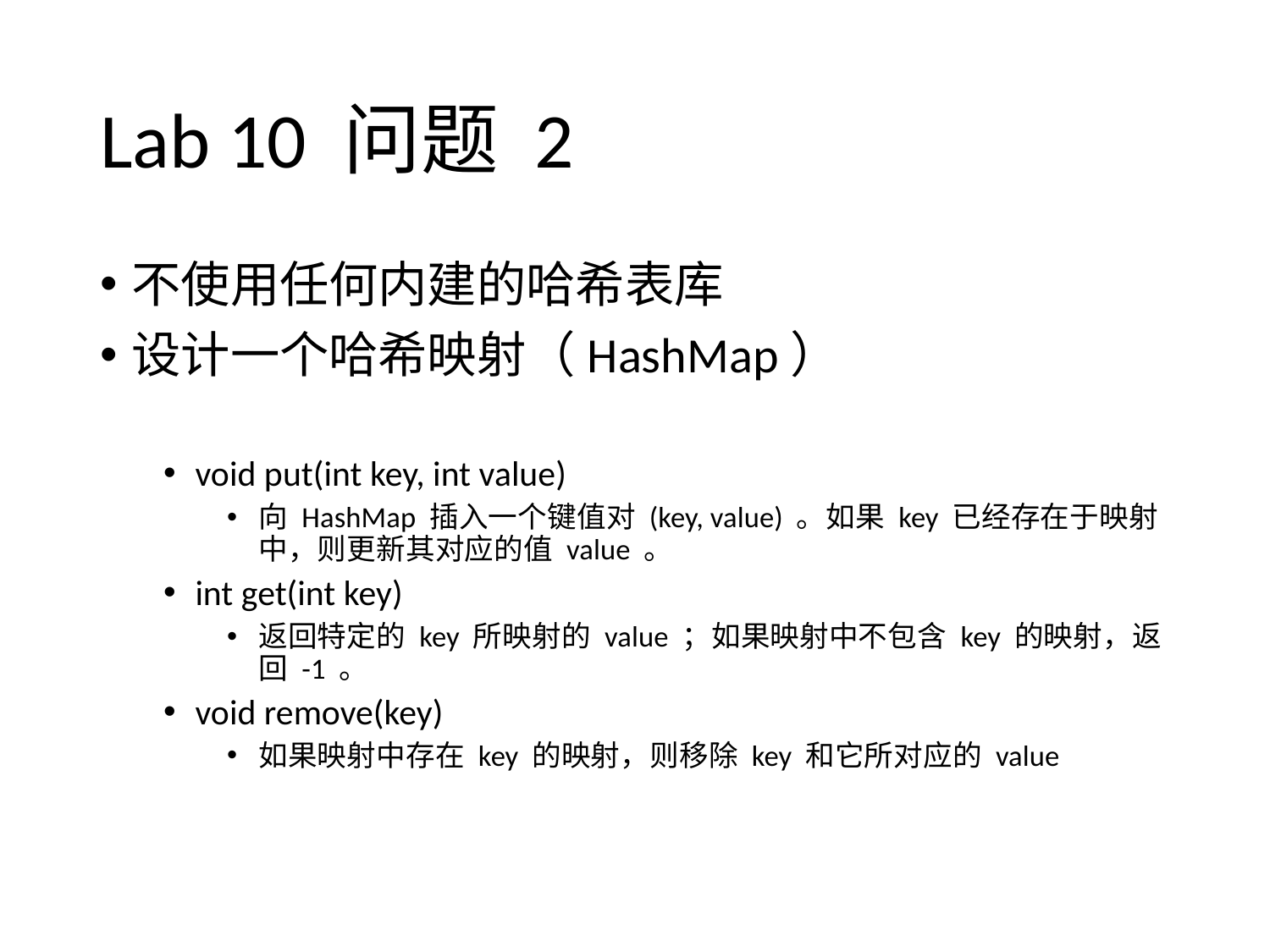

# Lab 10 问题 2
不使用任何内建的哈希表库
设计一个哈希映射（HashMap）

void put(int key, int value)
向 HashMap 插入一个键值对 (key, value) 。如果 key 已经存在于映射中，则更新其对应的值 value 。
int get(int key)
返回特定的 key 所映射的 value ；如果映射中不包含 key 的映射，返回 -1 。
void remove(key)
如果映射中存在 key 的映射，则移除 key 和它所对应的 value